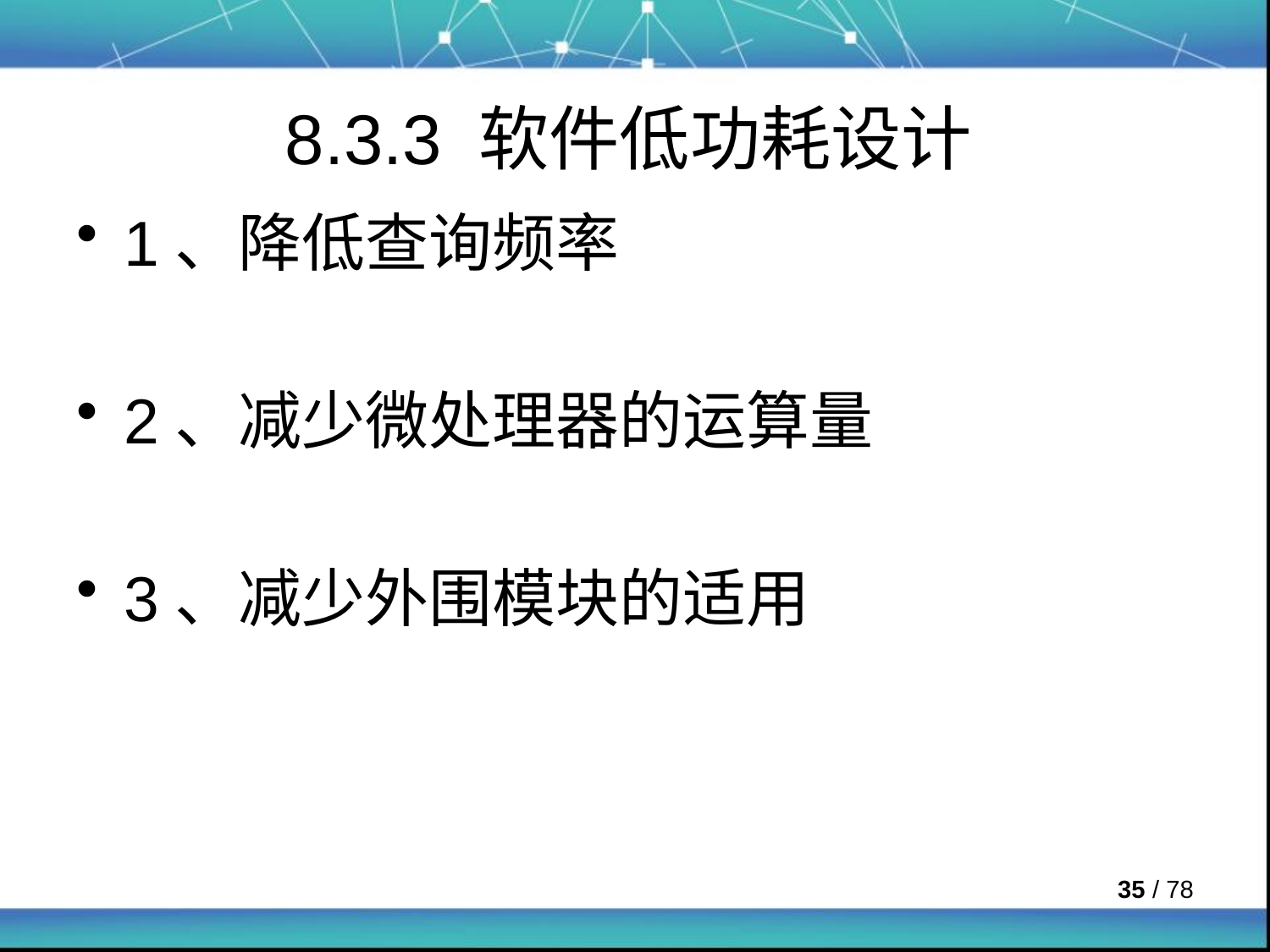

# 8.3.3 软件低功耗设计
1、降低查询频率

2、减少微处理器的运算量

3、减少外围模块的适用
35 / 78